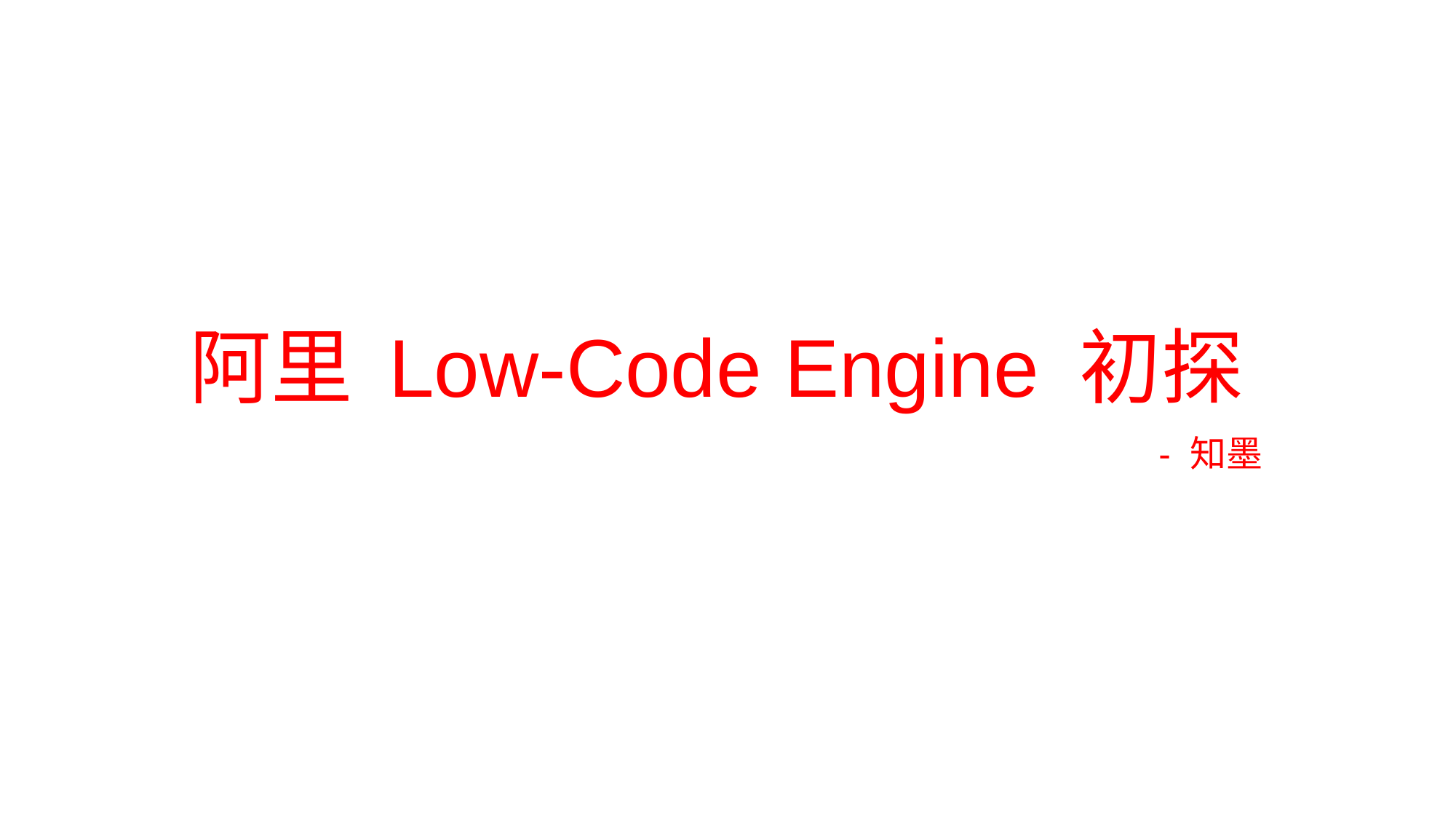

# 阿里 Low-Code Engine 初探
- 知墨